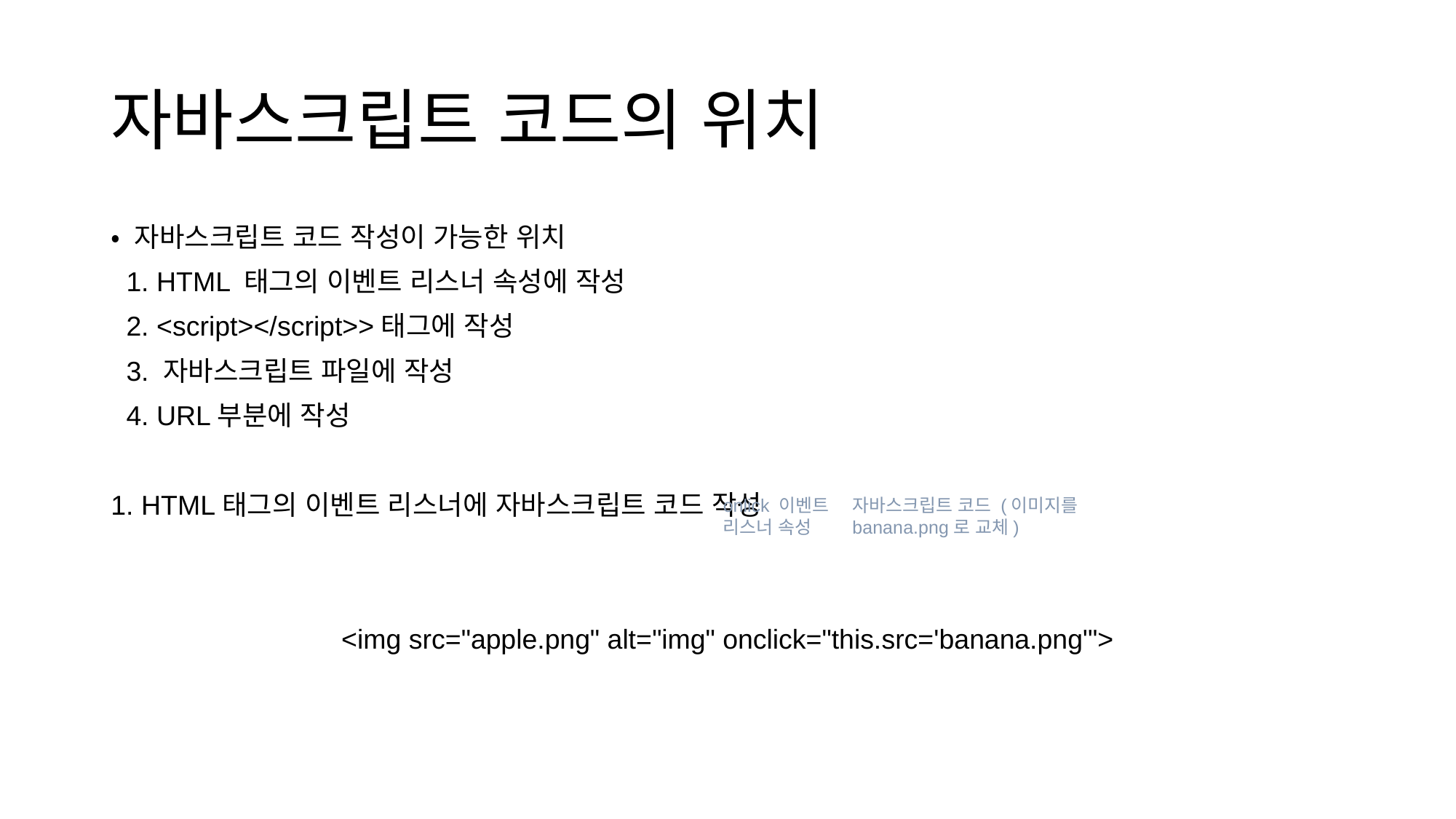

# 자바스크립트 코드의 위치
• 자바스크립트 코드 작성이 가능한 위치
  1. HTML 태그의 이벤트 리스너 속성에 작성
  2. <script></script>>태그에 작성
  3. 자바스크립트 파일에 작성
  4. URL부분에 작성

1. HTML태그의 이벤트 리스너에 자바스크립트 코드 작성

<img src="apple.png" alt="img" onclick="this.src='banana.png'">

onlick 이벤트 리스너 속성
자바스크립트 코드 (이미지를 banana.png로 교체)